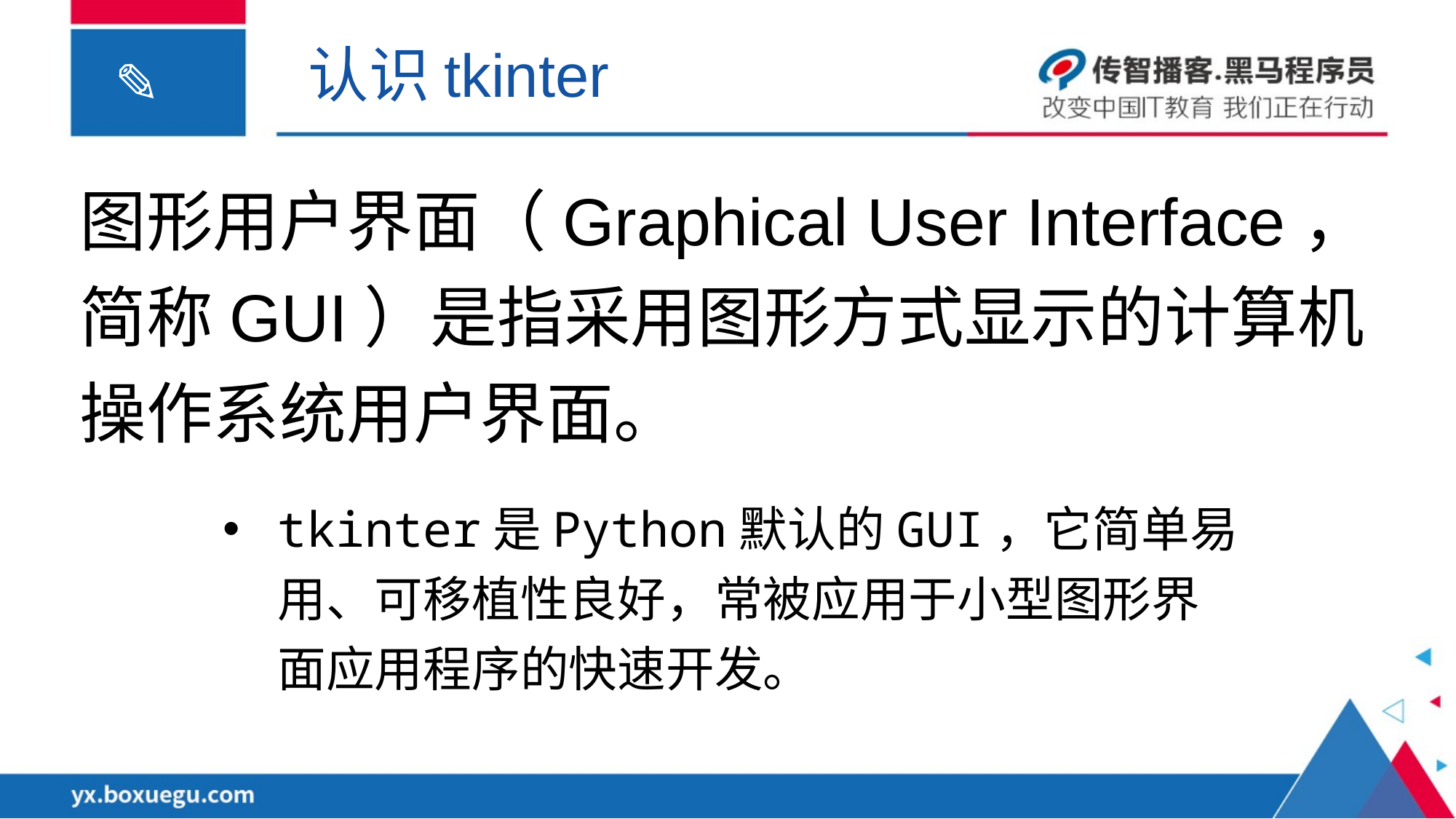

认识tkinter
图形用户界面（Graphical User Interface，简称GUI）是指采用图形方式显示的计算机操作系统用户界面。
tkinter是Python默认的GUI，它简单易用、可移植性良好，常被应用于小型图形界面应用程序的快速开发。